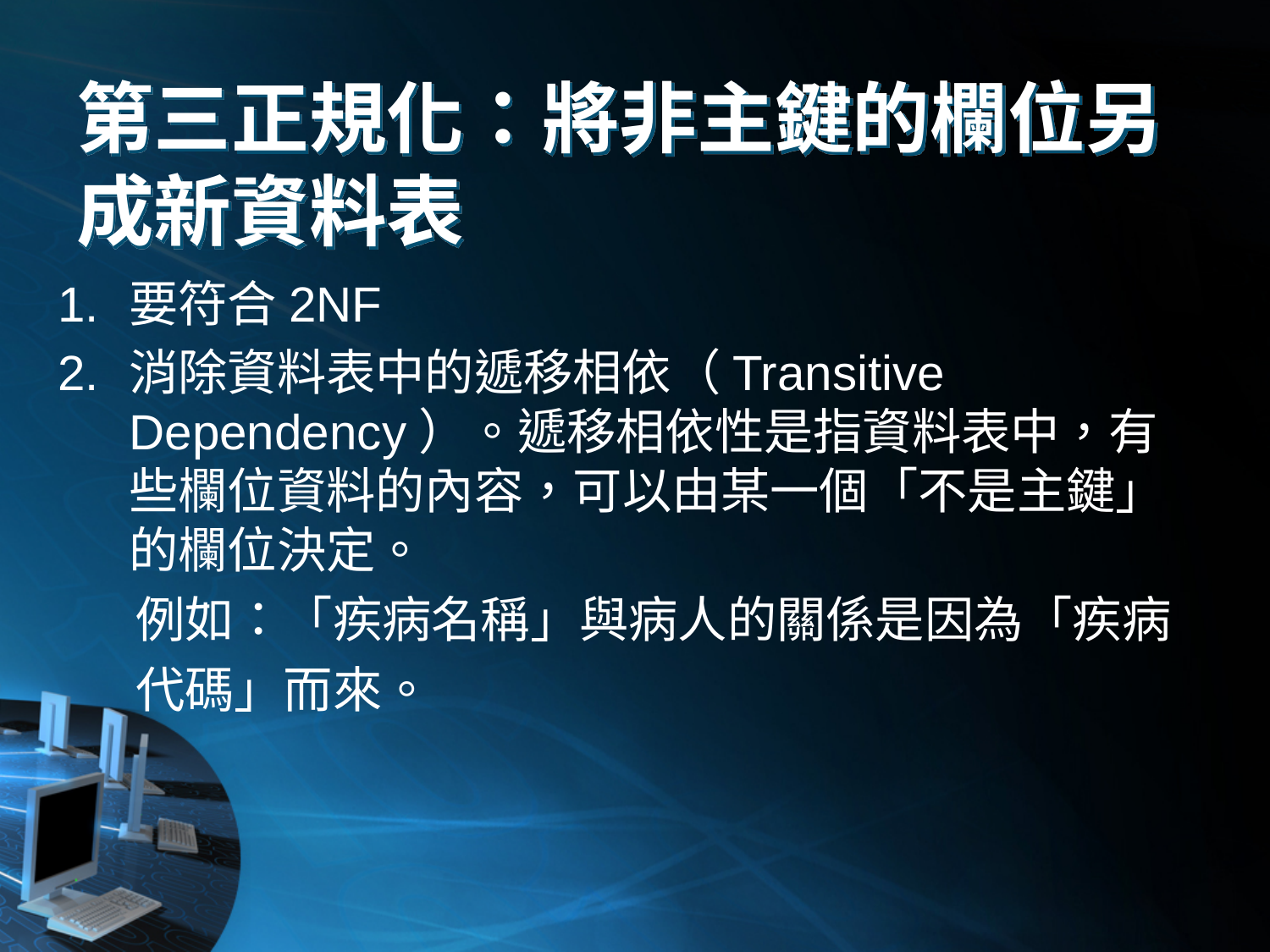

# 第三正規化：將非主鍵的欄位另成新資料表
要符合2NF
消除資料表中的遞移相依（Transitive Dependency）。遞移相依性是指資料表中，有些欄位資料的內容，可以由某一個「不是主鍵」的欄位決定。
      例如：「疾病名稱」與病人的關係是因為「疾病
      代碼」而來。